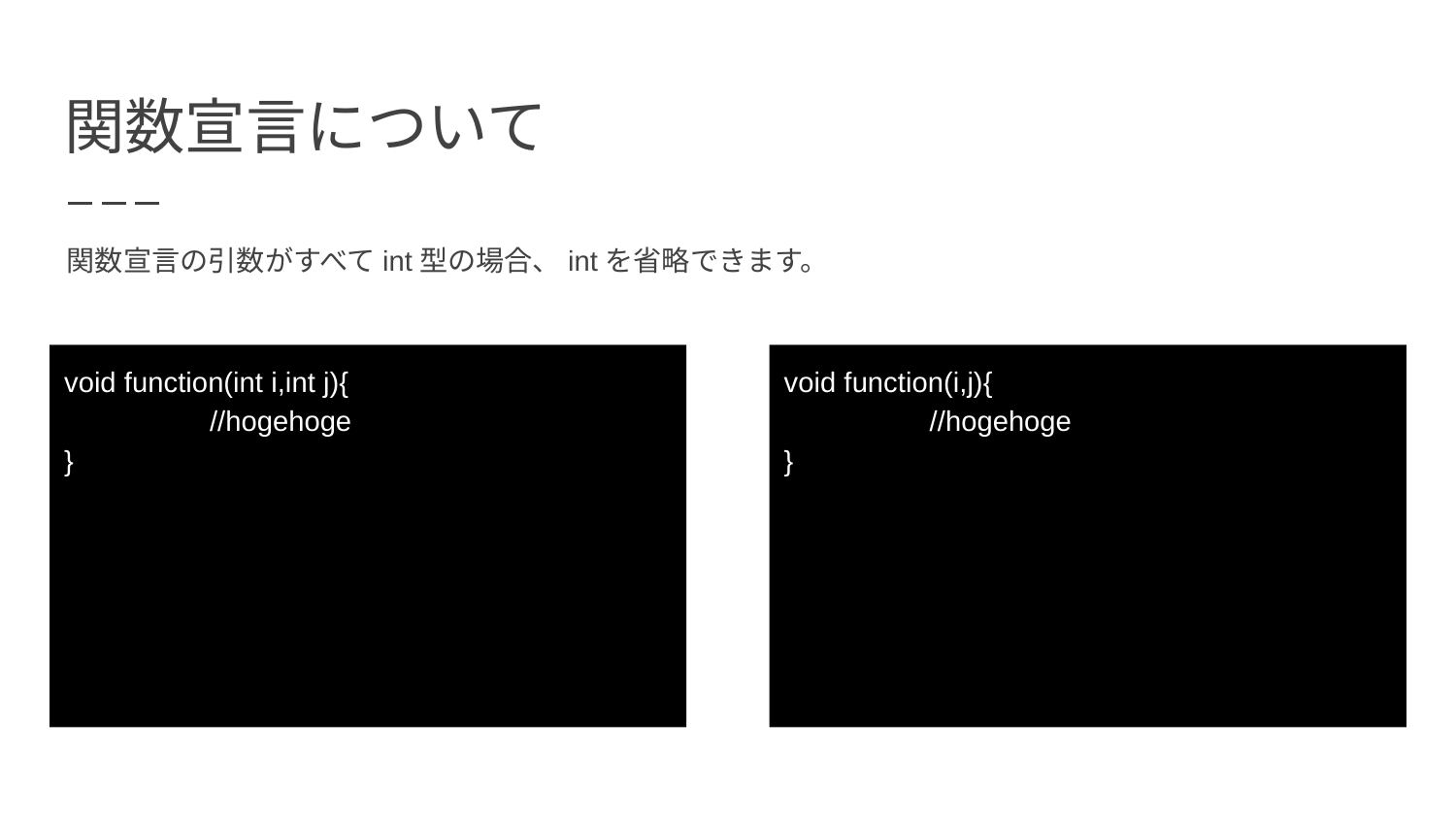

# 関数宣言について
関数宣言の引数がすべてint型の場合、intを省略できます。
void function(int i,int j){
	//hogehoge
}
void function(i,j){
	//hogehoge
}